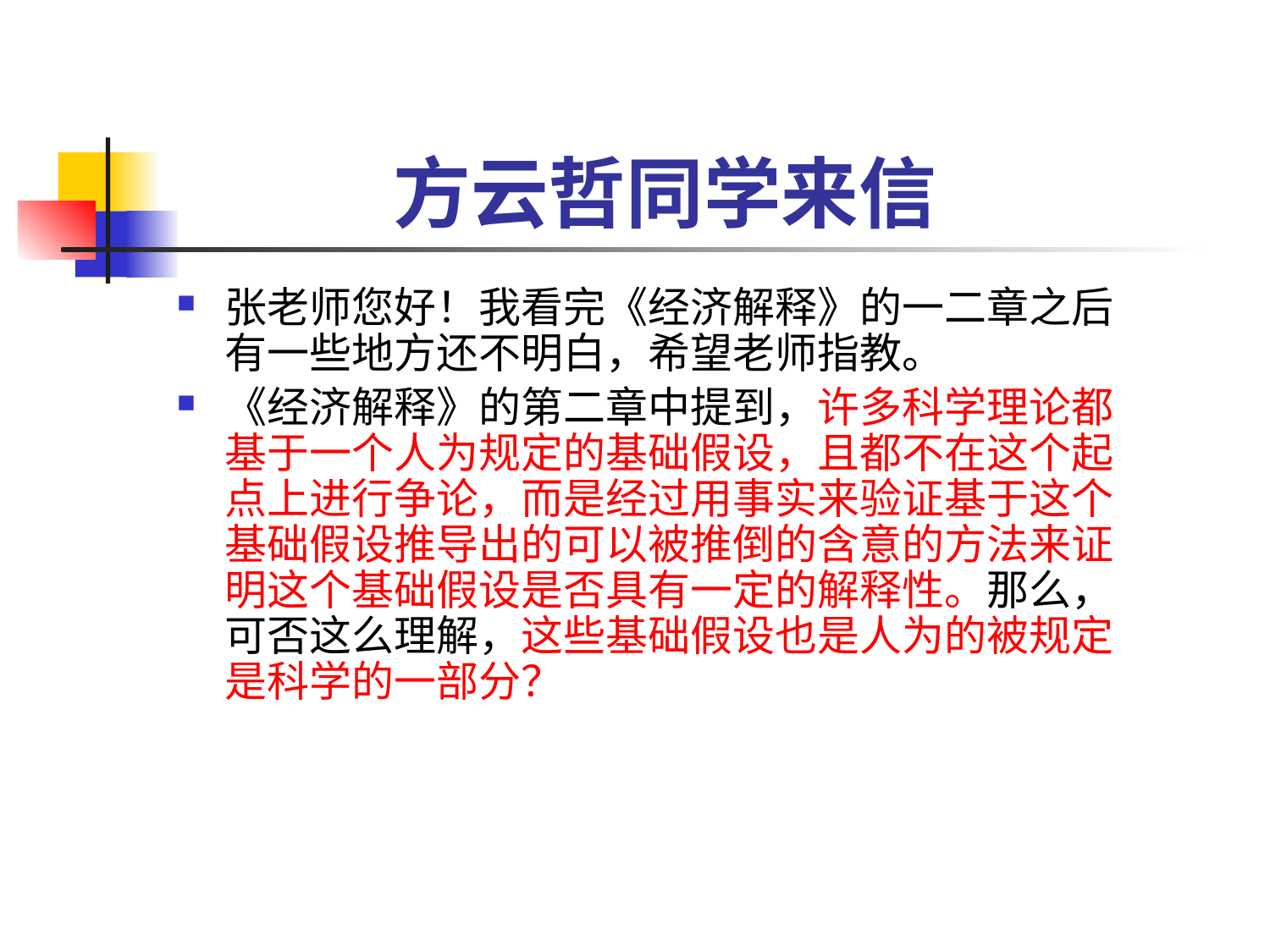

# 方云哲同学来信
张老师您好！我看完《经济解释》的一二章之后有一些地方还不明白，希望老师指教。
《经济解释》的第二章中提到，许多科学理论都基于一个人为规定的基础假设，且都不在这个起点上进行争论，而是经过用事实来验证基于这个基础假设推导出的可以被推倒的含意的方法来证明这个基础假设是否具有一定的解释性。那么，可否这么理解，这些基础假设也是人为的被规定是科学的一部分？